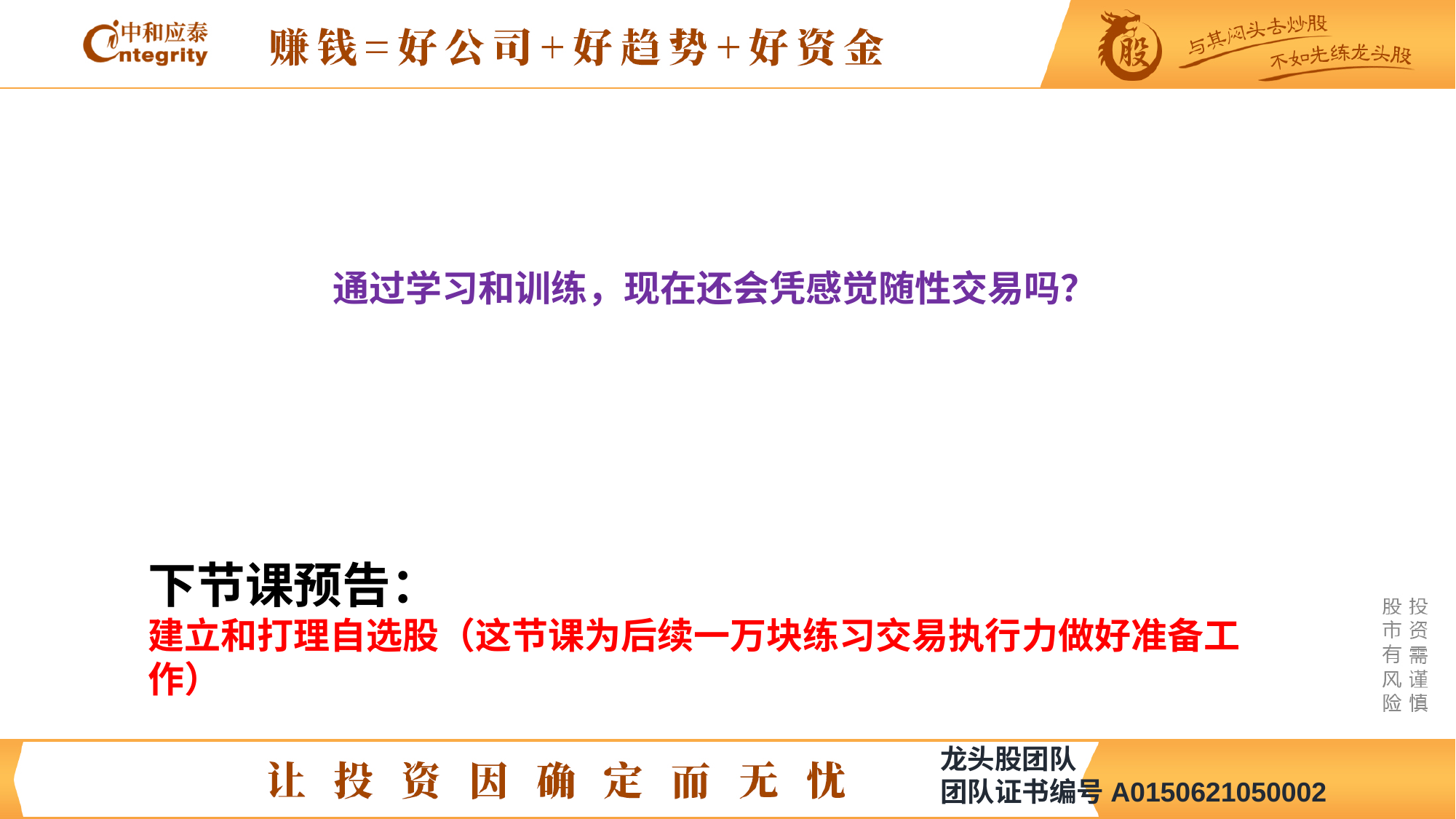

通过学习和训练，现在还会凭感觉随性交易吗？
下节课预告：
建立和打理自选股（这节课为后续一万块练习交易执行力做好准备工作）
龙头股团队
团队证书编号A0150621050002